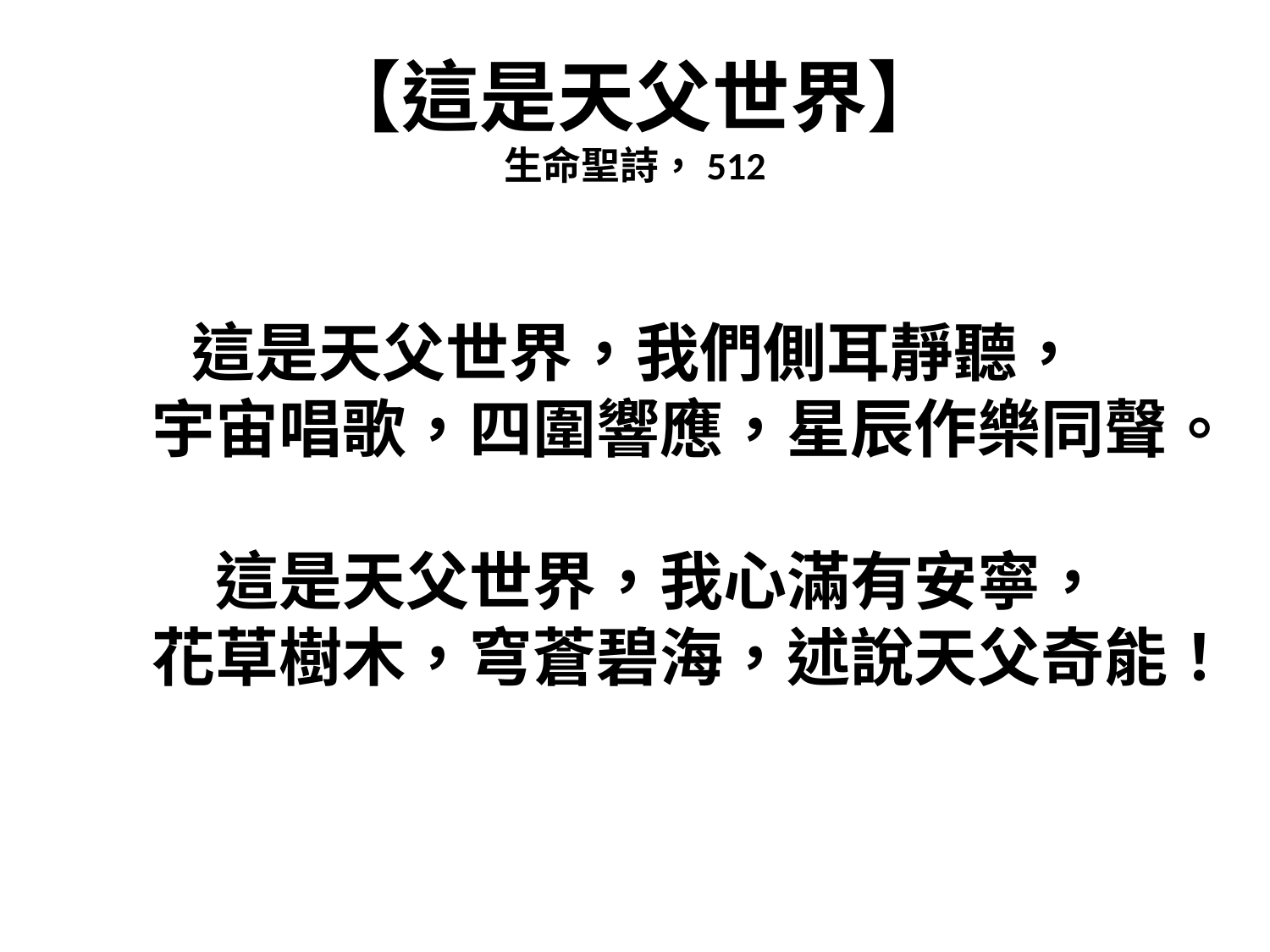

# 【這是天父世界】 生命聖詩，512
這是天父世界，我們側耳靜聽，
宇宙唱歌，四圍響應，星辰作樂同聲。
這是天父世界，我心滿有安寧，
花草樹木，穹蒼碧海，述說天父奇能！